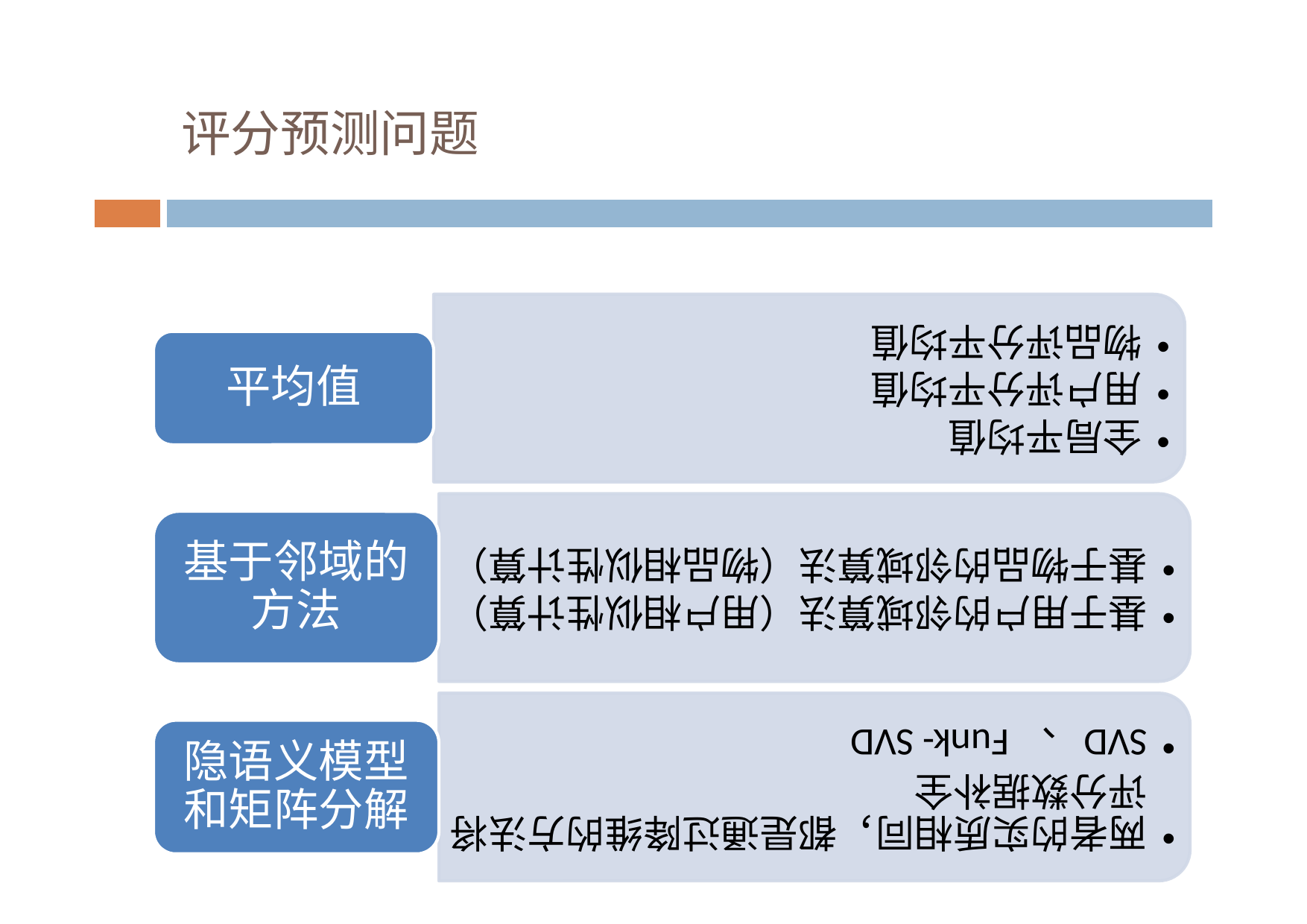

评分预测问题

全局平均值
用户评分平均值
物品评分平均值
平均值
基于用户的邻域算法（用户相似性计算）
基于物品的邻域算法（物品相似性计算）
基于邻域的方法
两者的实质相同，都是通过降维的方法将评分数据补全
SVD  、Funk- SVD
隐语义模型和矩阵分解